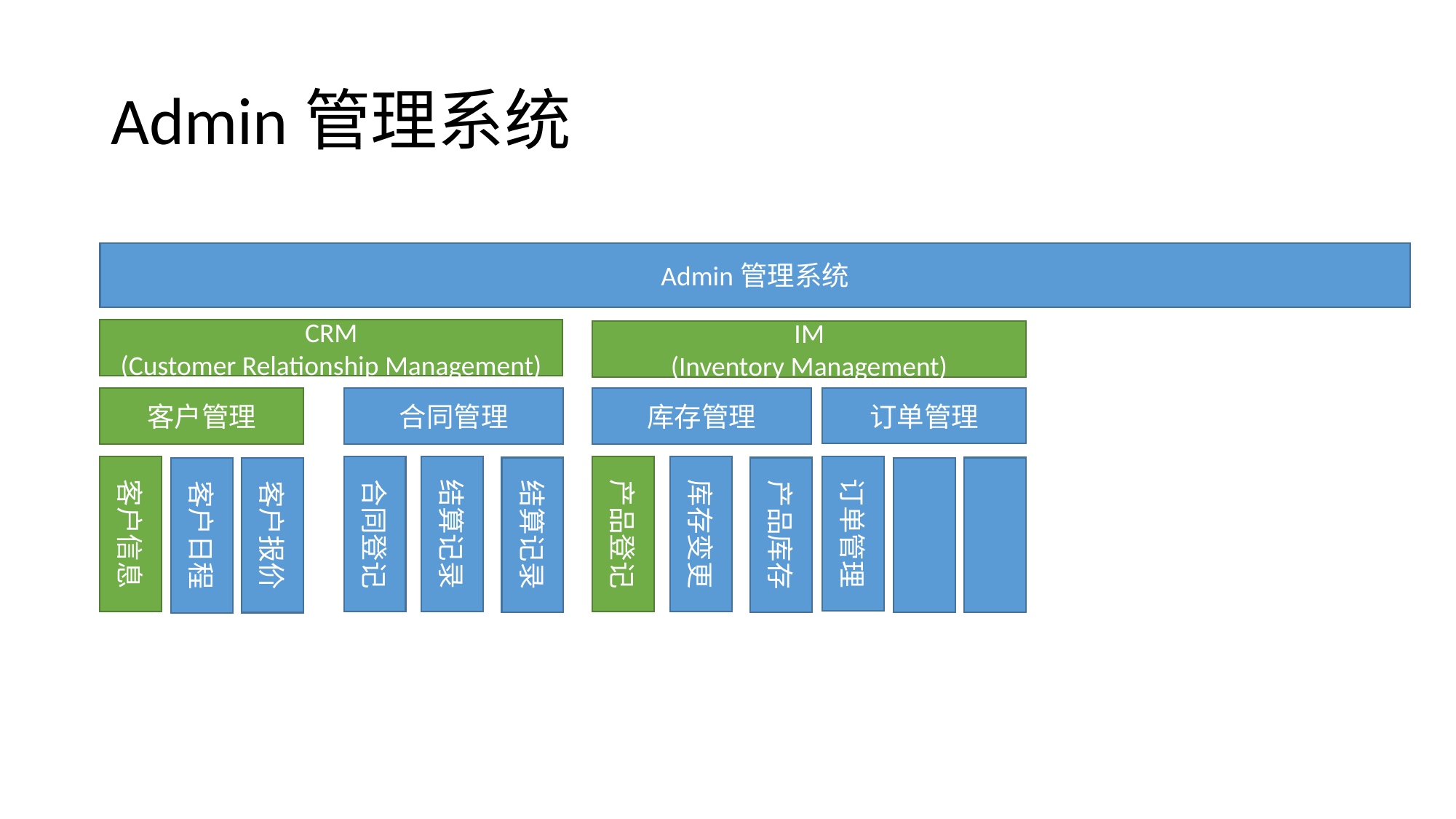

# Admin管理系统
Admin管理系统
CRM
(Customer Relationship Management)
IM
(Inventory Management)
订单管理
客户管理
合同管理
库存管理
订单管理
客户信息
合同登记
结算记录
产品登记
库存变更
结算记录
产品库存

客户报价
客户日程